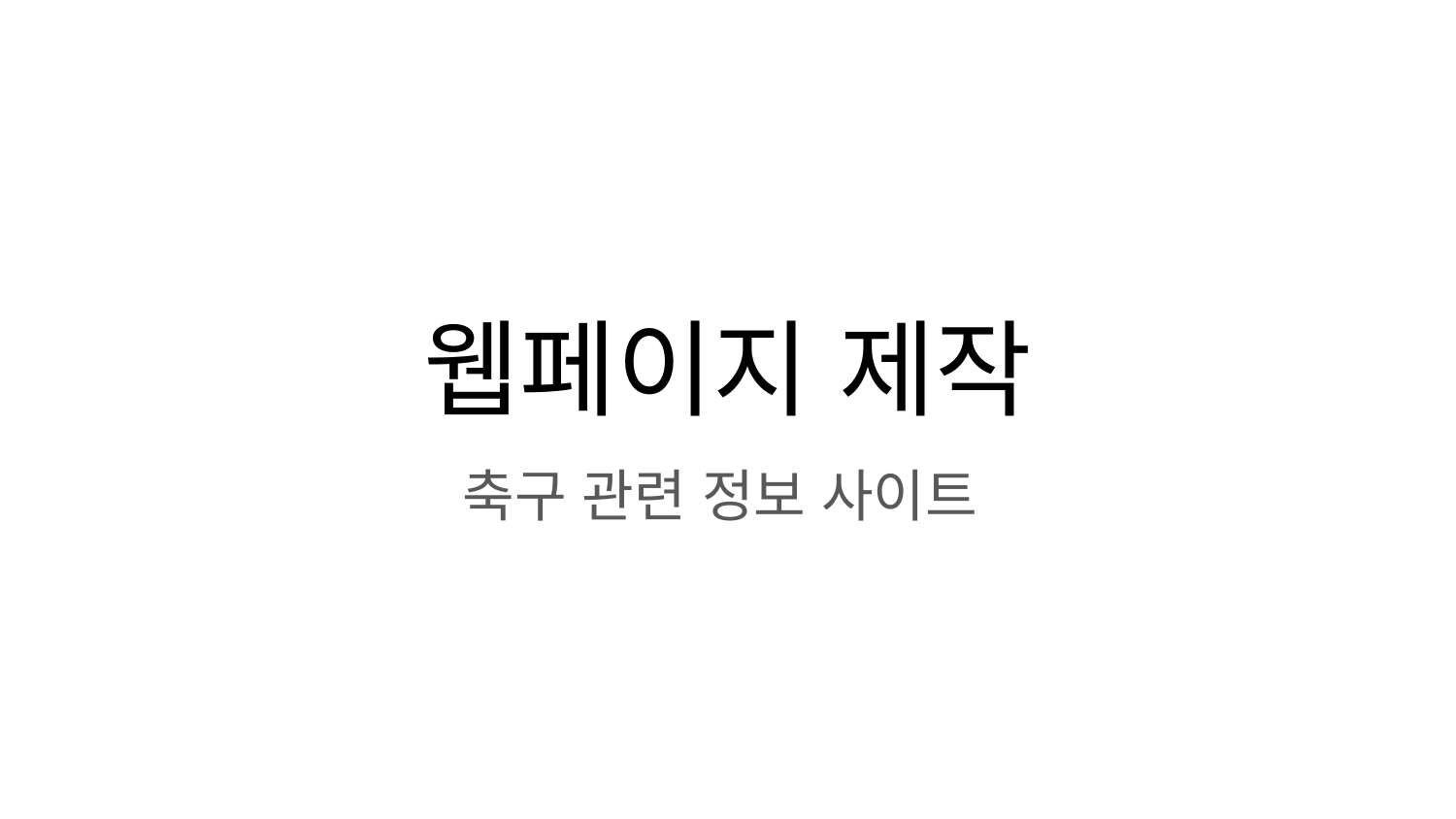

# 웹페이지 제작
축구 관련 정보 사이트